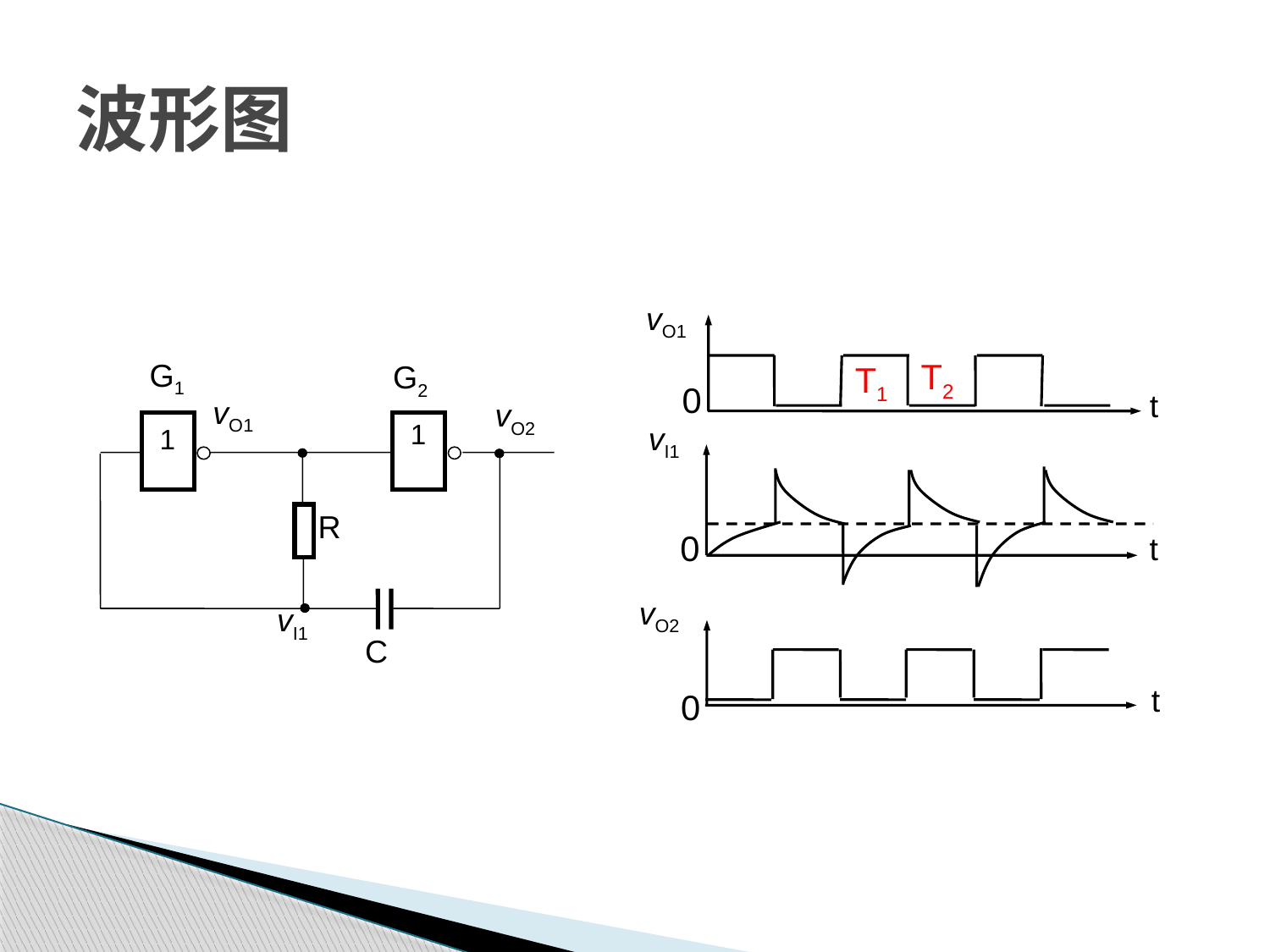

# 波形图
vO1

0
t

vI1

0

t

vO2

t
0

T2
G1
G2
vO1
vO2
1

1

R

vI1

C
T1